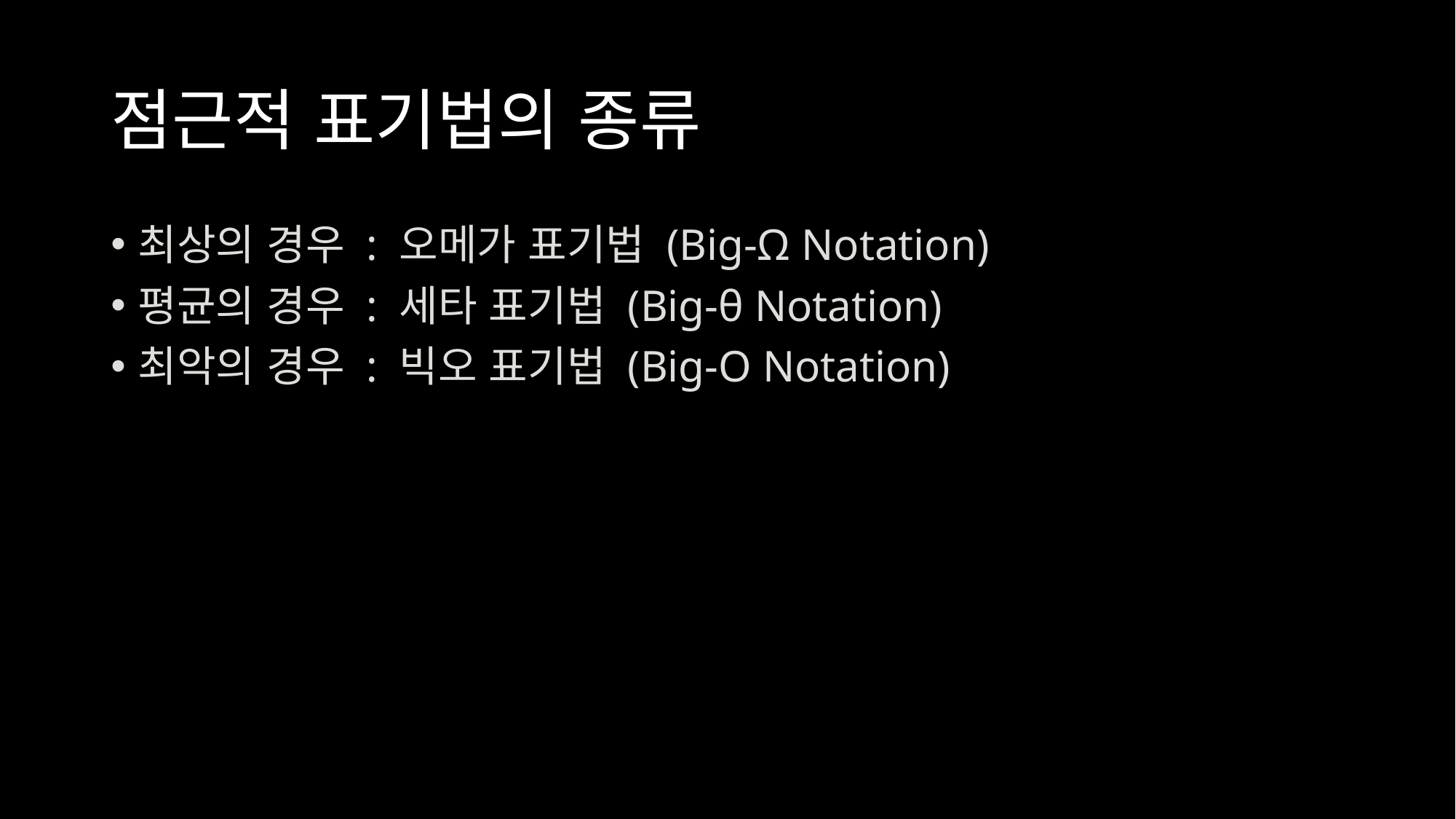

# 점근적 표기법의 종류
최상의 경우 : 오메가 표기법 (Big-Ω Notation)
평균의 경우 : 세타 표기법 (Big-θ Notation)
최악의 경우 : 빅오 표기법 (Big-O Notation)